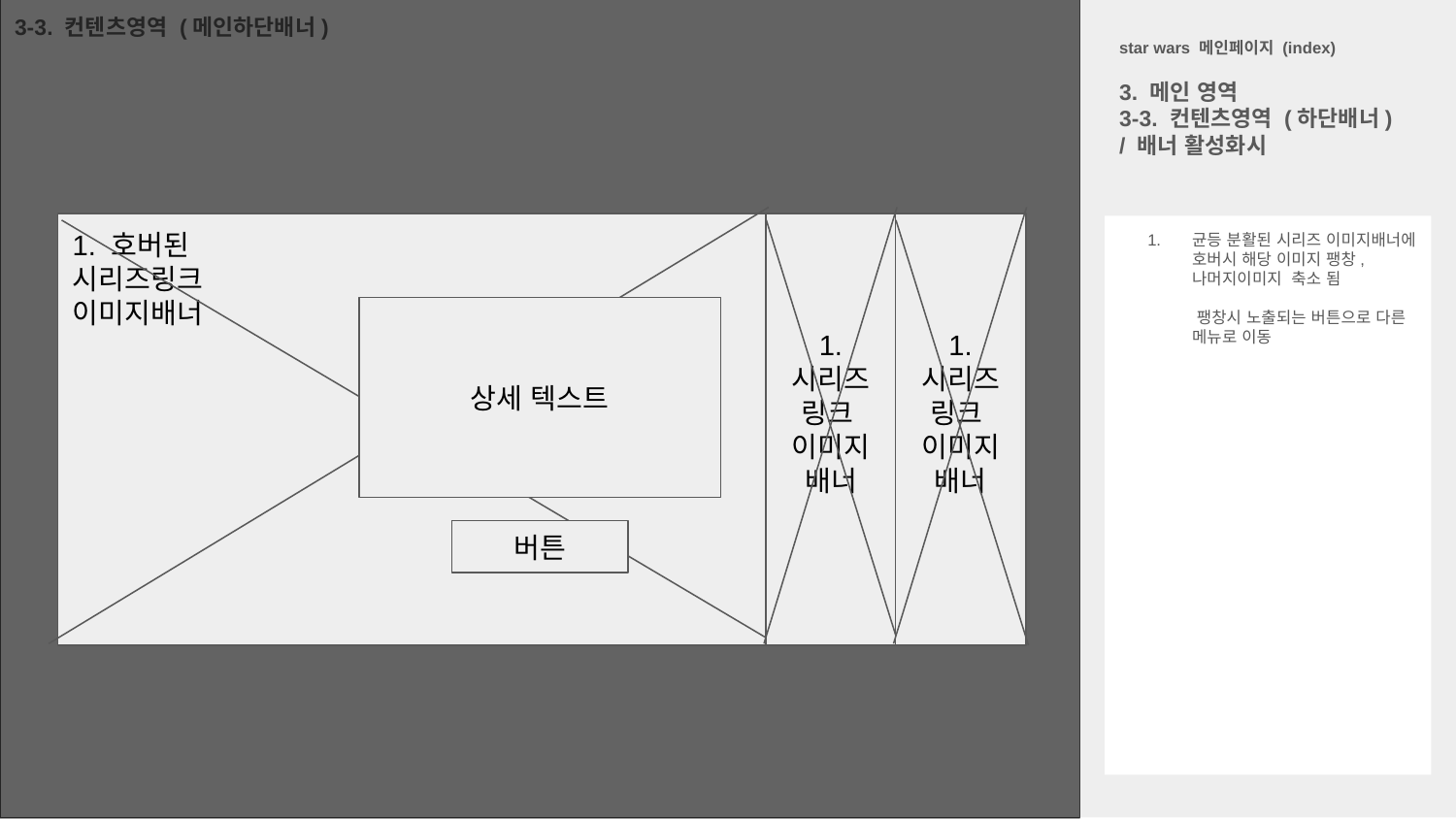

3-3. 컨텐츠영역 (메인하단배너)

star wars 메인페이지 (index)
3. 메인 영역
3-3. 컨텐츠영역 (하단배너)
/ 배너 활성화시

1. 호버된
시리즈링크
이미지배너

1. 시리즈링크
이미지배너

1. 시리즈링크
이미지배너

균등 분활된 시리즈 이미지배너에 호버시 해당 이미지 팽창, 나머지이미지  축소 됨
 팽창시 노출되는 버튼으로 다른 메뉴로 이동

상세 텍스트
버튼